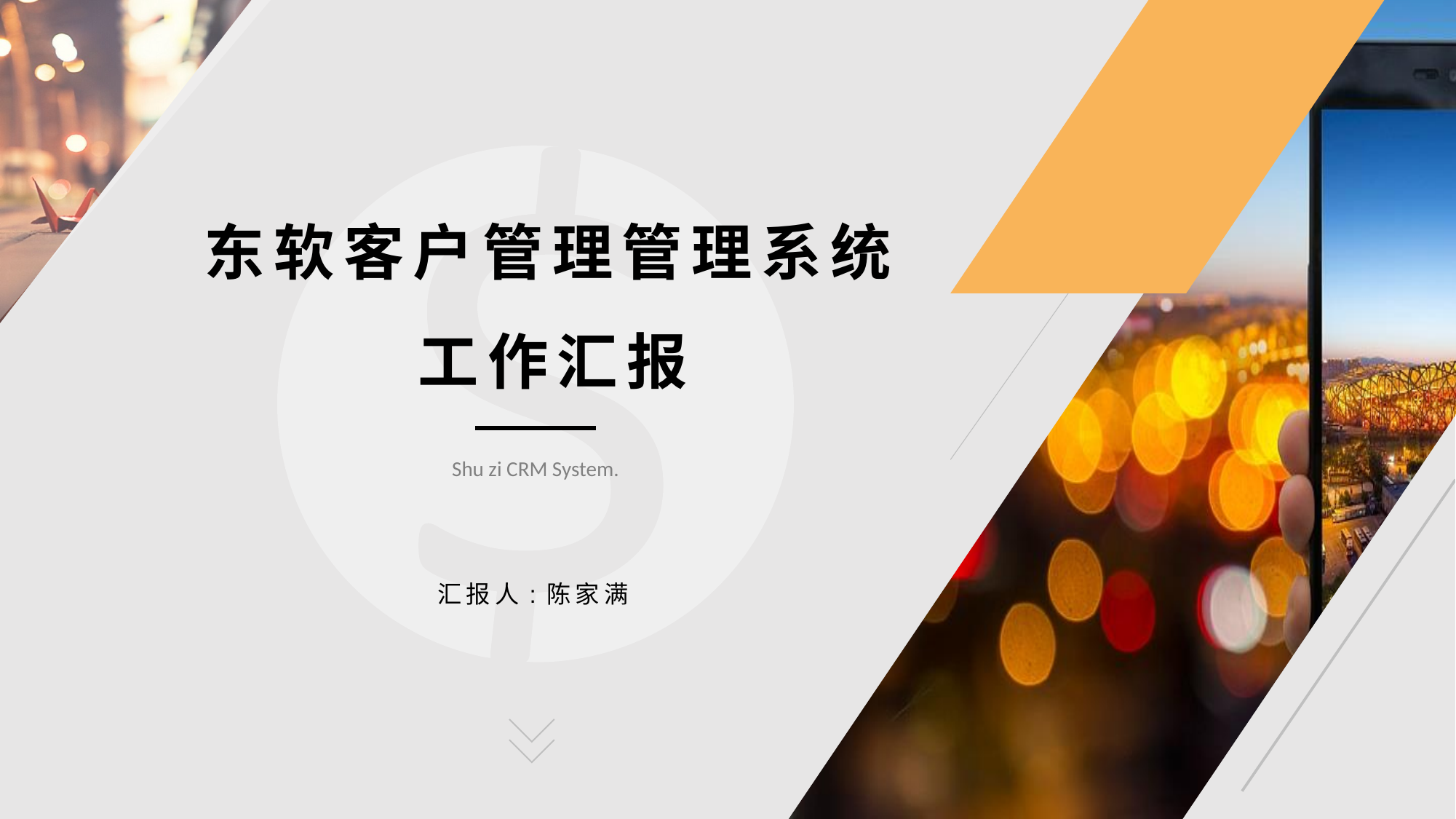

# 东软客户管理管理系统工作汇报

Shu zi CRM System.

汇报人:陈家满